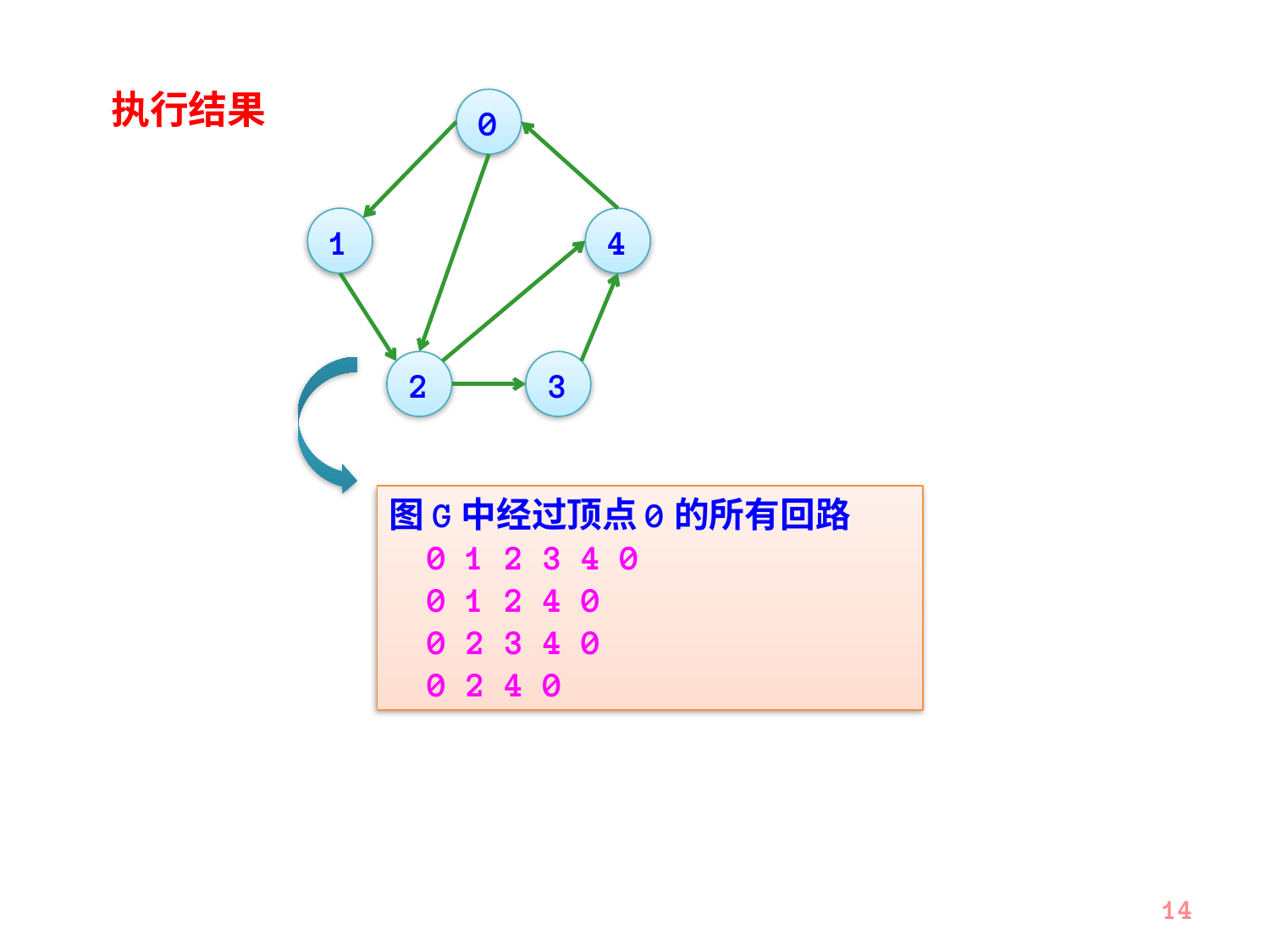

执行结果
0
1
4
2
3

图G中经过顶点0的所有回路
  0 1 2 3 4 0
  0 1 2 4 0
  0 2 3 4 0
  0 2 4 0
14